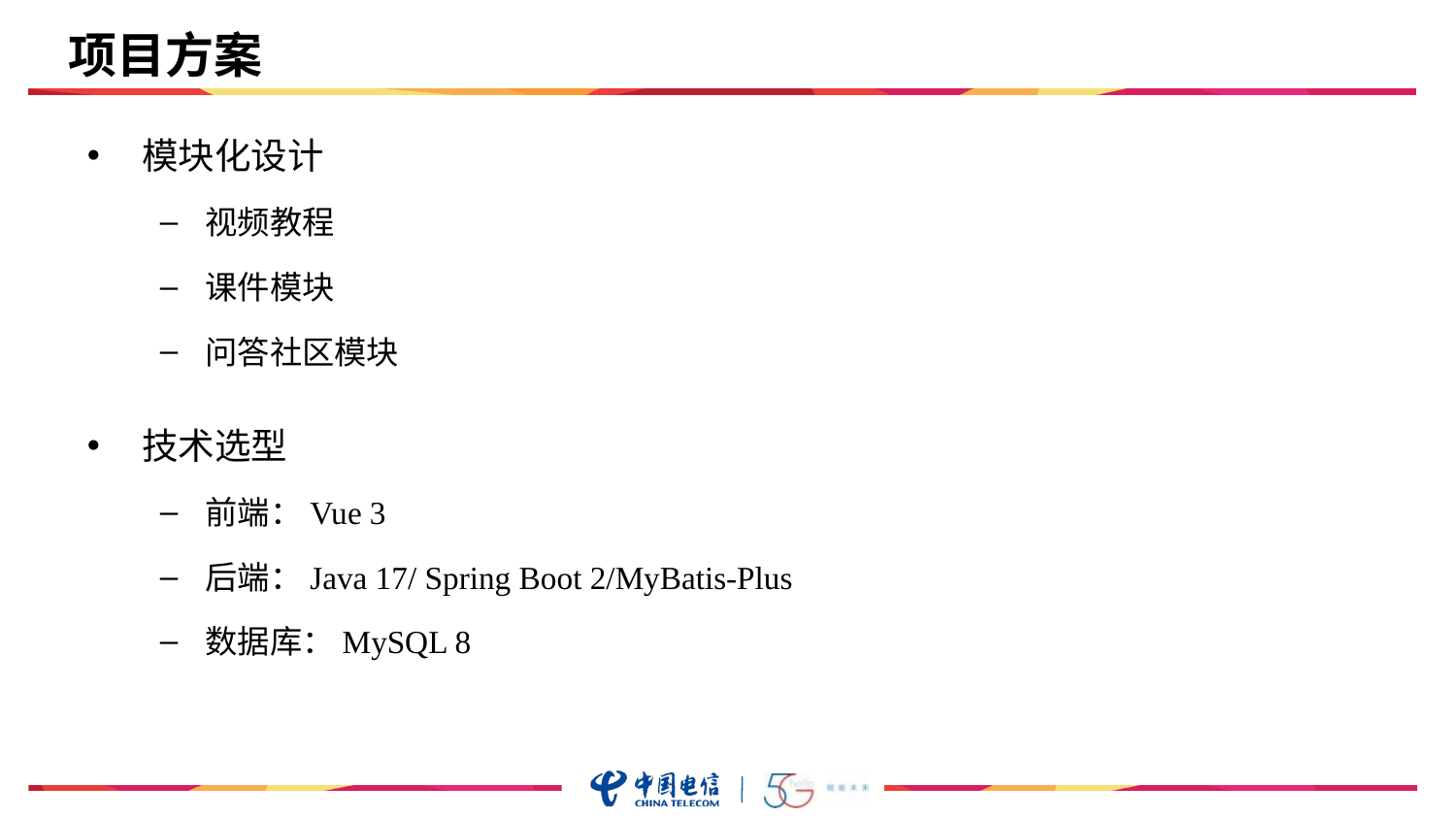

项目方案
模块化设计
视频教程
课件模块
问答社区模块

技术选型
前端：Vue 3
后端：Java 17/ Spring Boot 2/MyBatis-Plus
数据库：MySQL 8